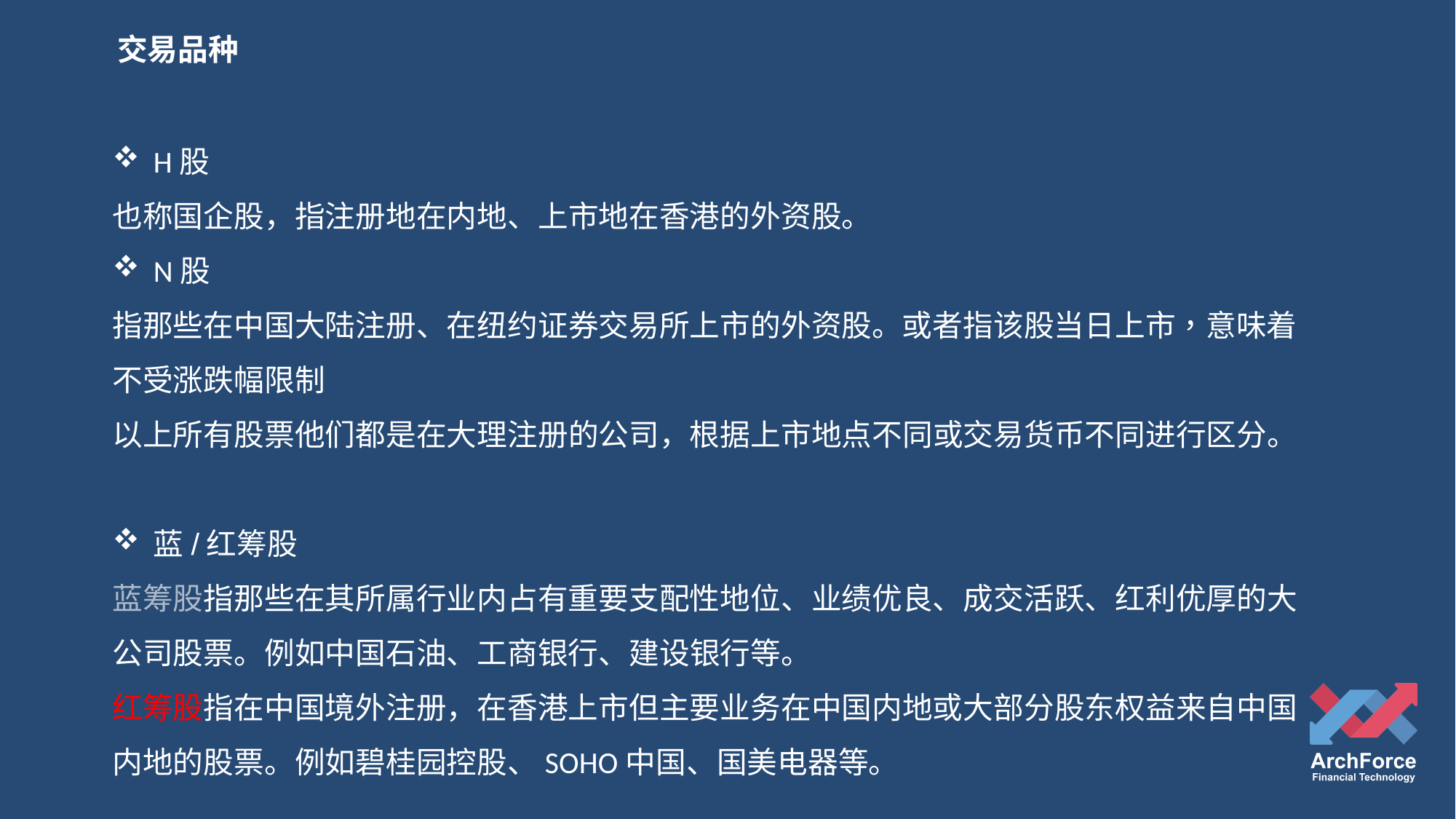

交易品种
H股
也称国企股，指注册地在内地、上市地在香港的外资股。
N股
指那些在中国大陆注册、在纽约证券交易所上市的外资股。或者指该股当日上市，意味着不受涨跌幅限制
以上所有股票他们都是在大理注册的公司，根据上市地点不同或交易货币不同进行区分。

蓝/红筹股
蓝筹股指那些在其所属行业内占有重要支配性地位、业绩优良、成交活跃、红利优厚的大公司股票。例如中国石油、工商银行、建设银行等。
红筹股指在中国境外注册，在香港上市但主要业务在中国内地或大部分股东权益来自中国内地的股票。例如碧桂园控股、SOHO中国、国美电器等。